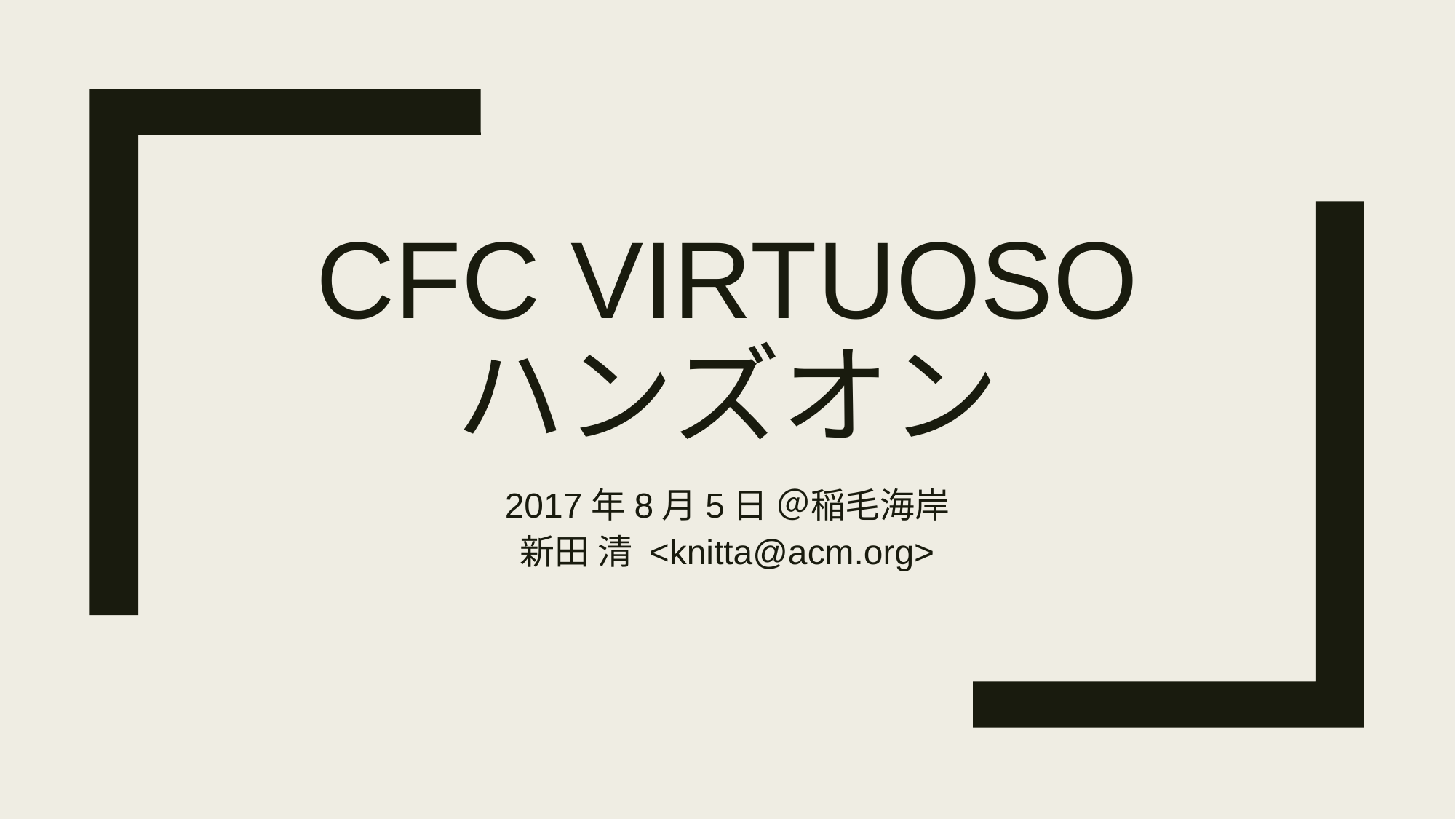

# CFC Virtuoso ハンズオン
2017年8月5日 ＠稲毛海岸
新田 清 <knitta@acm.org>